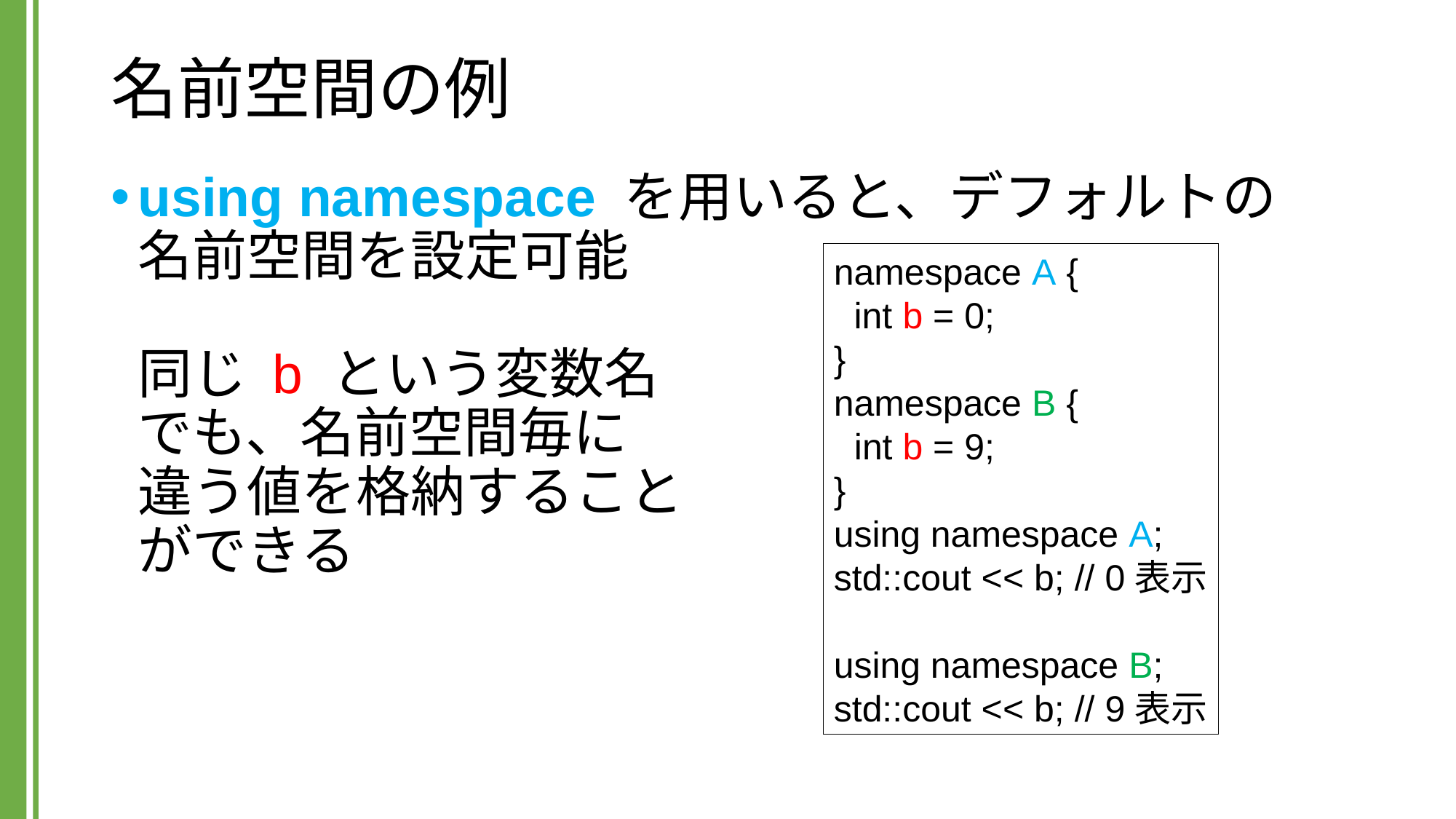

# 名前空間の例
using namespace を用いると、デフォルトの
名前空間を設定可能
同じ b という変数名
でも、名前空間毎に
違う値を格納すること
ができる

namespace A {
  int b = 0;
}
namespace B {
  int b = 9;
}
using namespace A;
std::cout << b; // 0表示
using namespace B;
std::cout << b; // 9表示